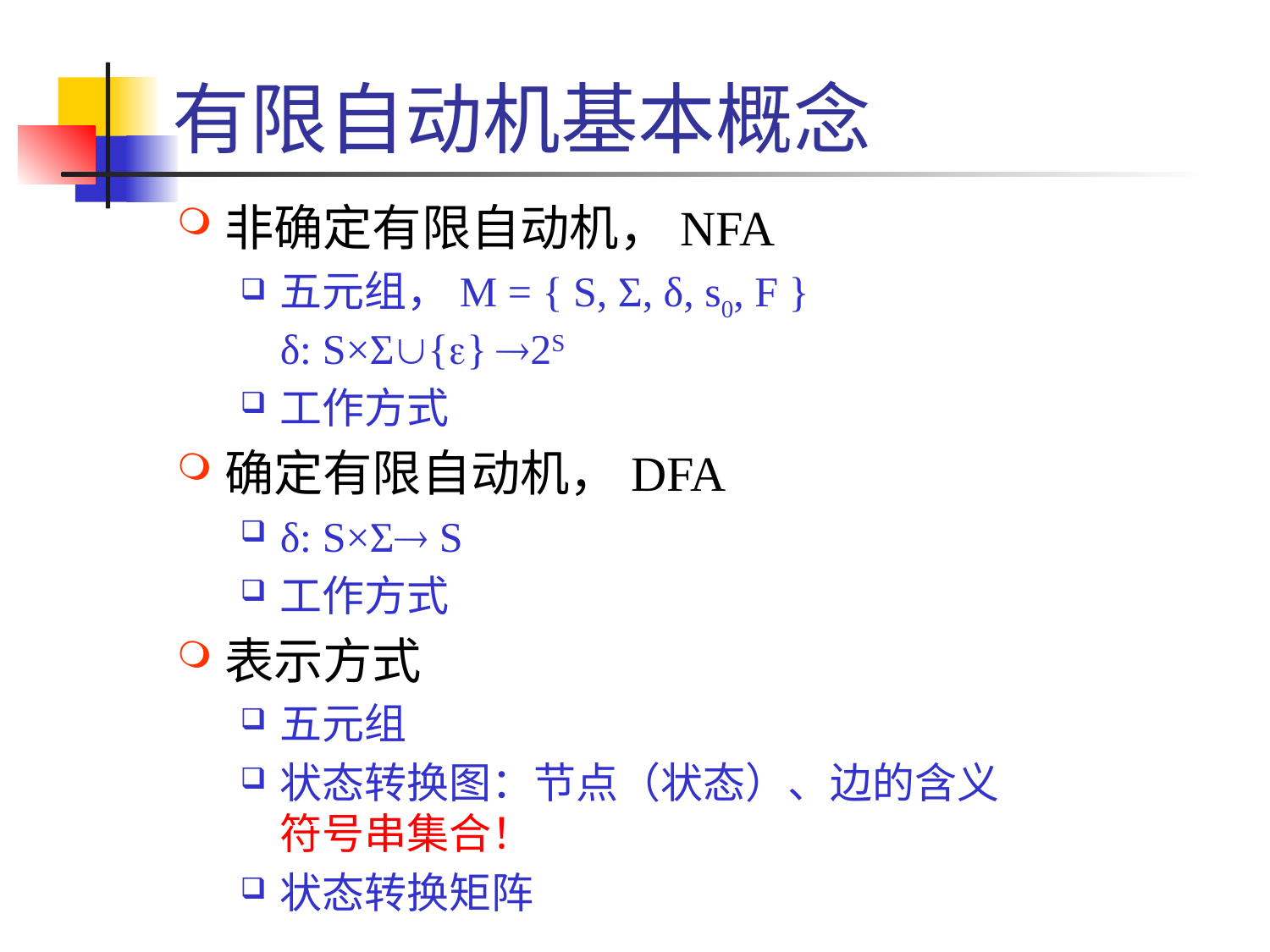

# 有限自动机基本概念
非确定有限自动机，NFA
五元组，M = { S, Σ, δ, s0, F }
δ: S×Σ∪{ε} →2S
工作方式
确定有限自动机，DFA
δ: S×Σ→ S
工作方式
表示方式
五元组
状态转换图：节点（状态）、边的含义
符号串集合！
状态转换矩阵